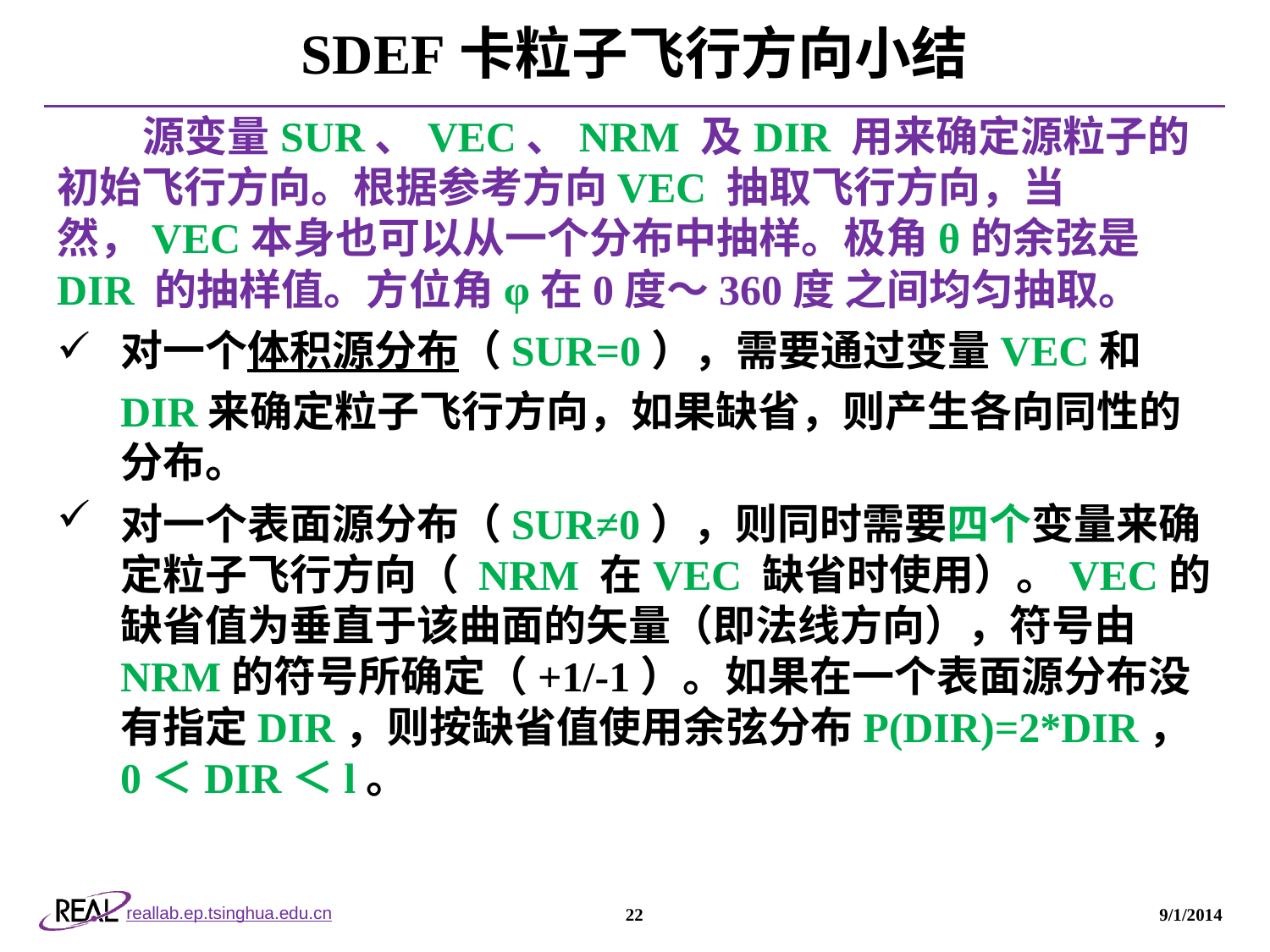

# SDEF卡粒子飞行方向小结
        源变量SUR、VEC、NRM 及DIR 用来确定源粒子的初始飞行方向。根据参考方向VEC 抽取飞行方向，当然，VEC本身也可以从一个分布中抽样。极角θ的余弦是DIR 的抽样值。方位角φ在0度～360度 之间均匀抽取。
对一个体积源分布（SUR=0），需要通过变量VEC和DIR来确定粒子飞行方向，如果缺省，则产生各向同性的分布。
对一个表面源分布（SUR≠0），则同时需要四个变量来确定粒子飞行方向（ NRM 在VEC 缺省时使用）。VEC的缺省值为垂直于该曲面的矢量（即法线方向），符号由NRM的符号所确定（+1/-1）。如果在一个表面源分布没有指定DIR，则按缺省值使用余弦分布P(DIR)=2*DIR，0＜DIR＜l。